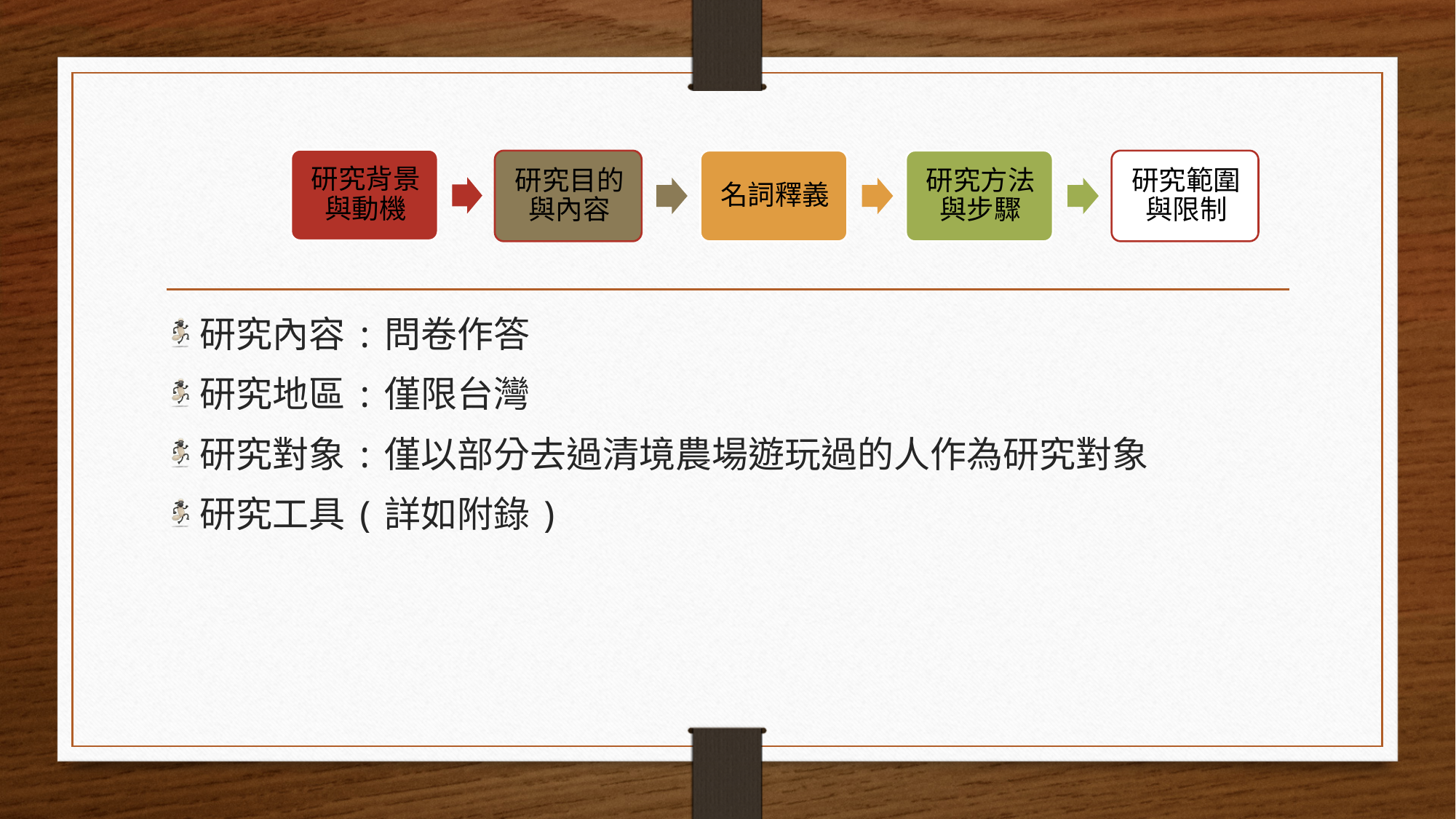

研究背景與動機

研究目的與內容

名詞釋義

研究方法與步驟

研究範圍與限制
研究內容:問卷作答
研究地區:僅限台灣
研究對象:僅以部分去過清境農場遊玩過的人作為研究對象
研究工具(詳如附錄)